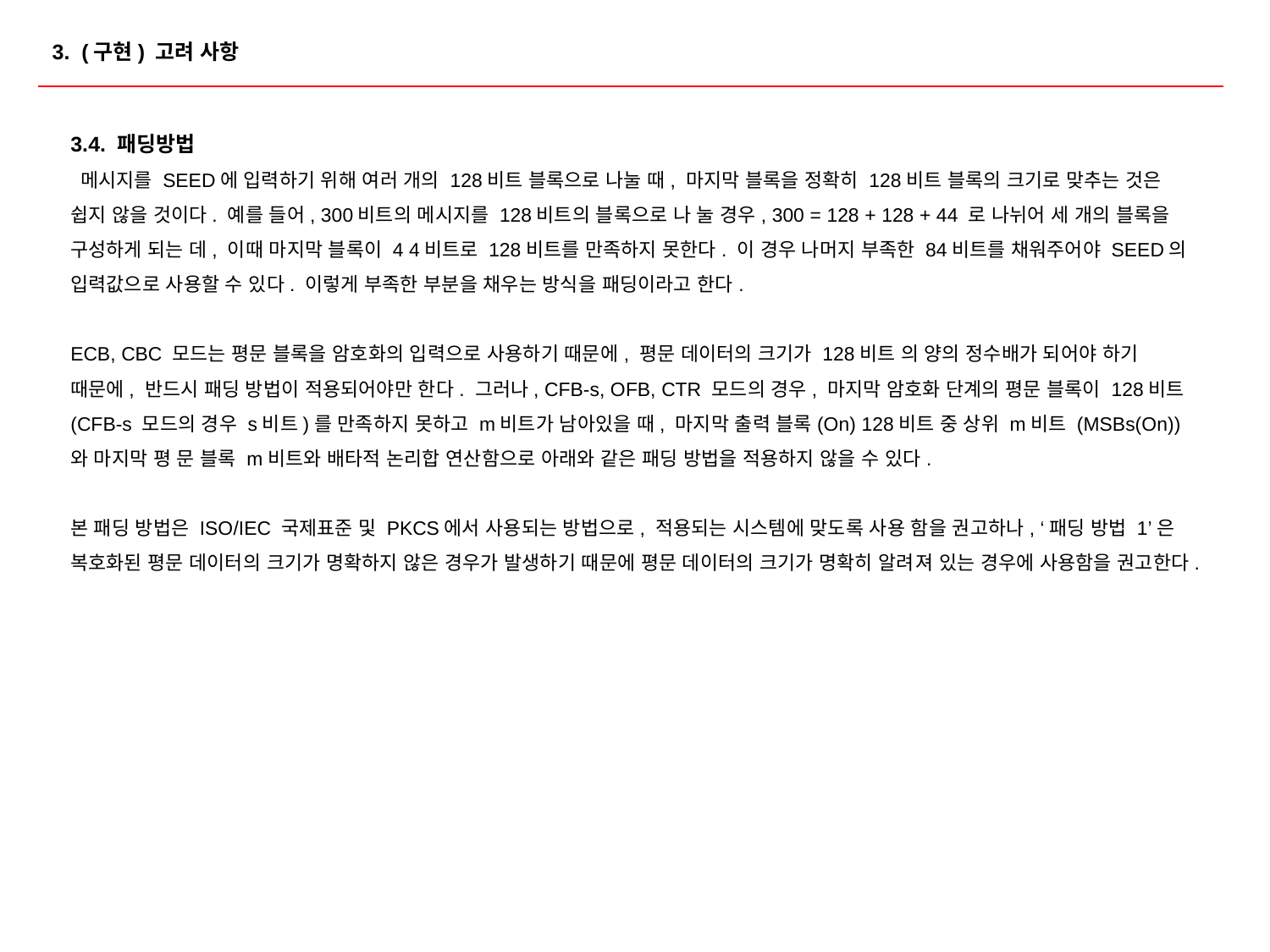

3.  (구현) 고려 사항
3.4. 패딩방법
 메시지를 SEED에 입력하기 위해 여러 개의 128비트 블록으로 나눌 때, 마지막 블록을 정확히 128비트 블록의 크기로 맞추는 것은 쉽지 않을 것이다. 예를 들어, 300비트의 메시지를 128비트의 블록으로 나 눌 경우, 300 = 128 + 128 + 44 로 나뉘어 세 개의 블록을 구성하게 되는 데, 이때 마지막 블록이 4 4비트로 128비트를 만족하지 못한다. 이 경우 나머지 부족한 84비트를 채워주어야 SEED의 입력값으로 사용할 수 있다. 이렇게 부족한 부분을 채우는 방식을 패딩이라고 한다.

ECB, CBC 모드는 평문 블록을 암호화의 입력으로 사용하기 때문에, 평문 데이터의 크기가 128비트 의 양의 정수배가 되어야 하기 때문에, 반드시 패딩 방법이 적용되어야만 한다. 그러나, CFB-s, OFB, CTR 모드의 경우, 마지막 암호화 단계의 평문 블록이 128비트(CFB-s 모드의 경우 s비트)를 만족하지 못하고 m비트가 남아있을 때, 마지막 출력 블록(On) 128비트 중 상위 m비트 (MSBs(On))와 마지막 평 문 블록 m비트와 배타적 논리합 연산함으로 아래와 같은 패딩 방법을 적용하지 않을 수 있다.

본 패딩 방법은 ISO/IEC 국제표준 및 PKCS에서 사용되는 방법으로, 적용되는 시스템에 맞도록 사용 함을 권고하나, ‘패딩 방법 1’은 복호화된 평문 데이터의 크기가 명확하지 않은 경우가 발생하기 때문에 평문 데이터의 크기가 명확히 알려져 있는 경우에 사용함을 권고한다.